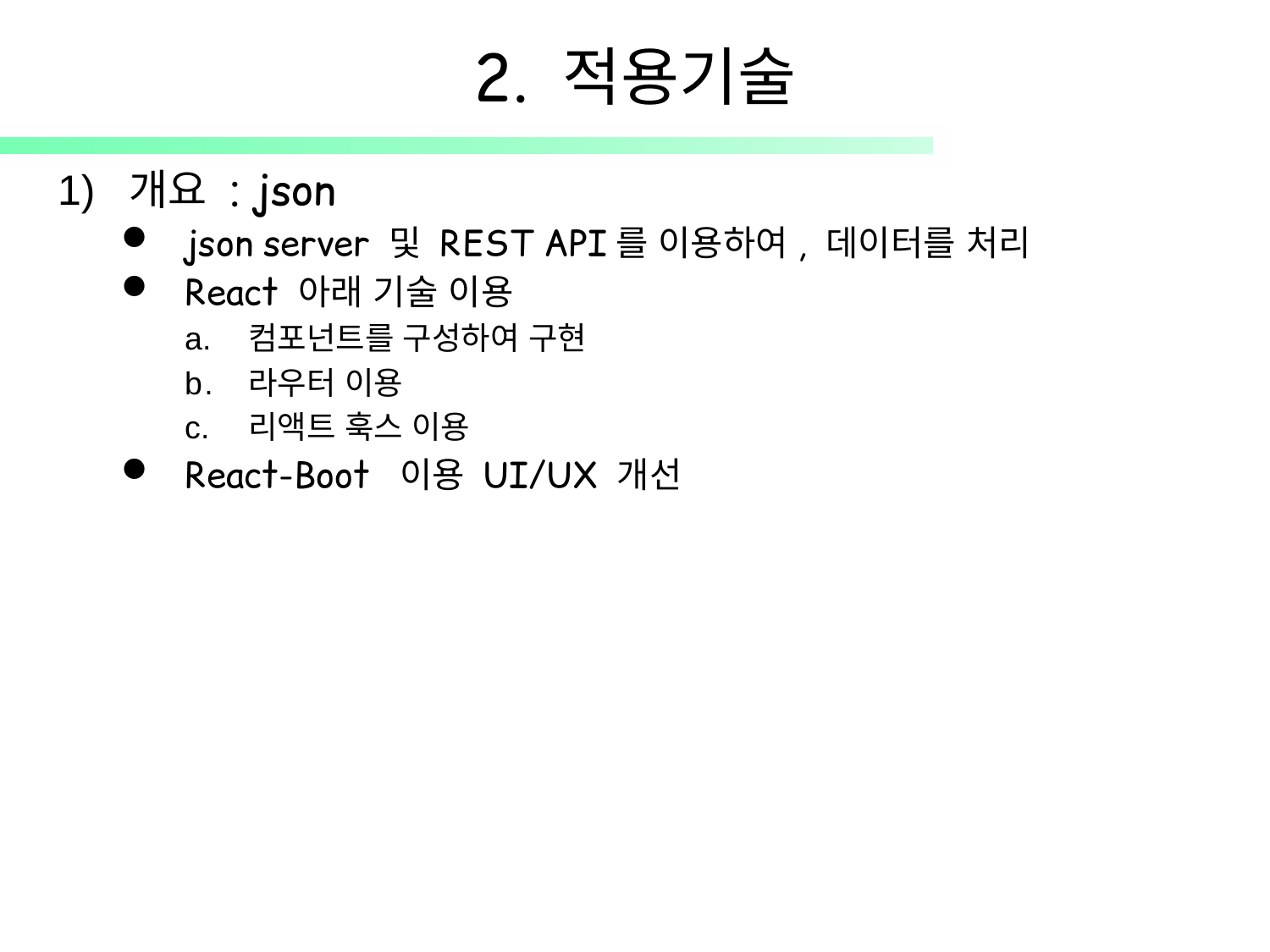

# 2. 적용기술
개요 : json
json server 및 REST API를 이용하여, 데이터를 처리
React 아래 기술 이용
컴포넌트를 구성하여 구현
라우터 이용
리액트 훅스 이용
React-Boot  이용 UI/UX 개선